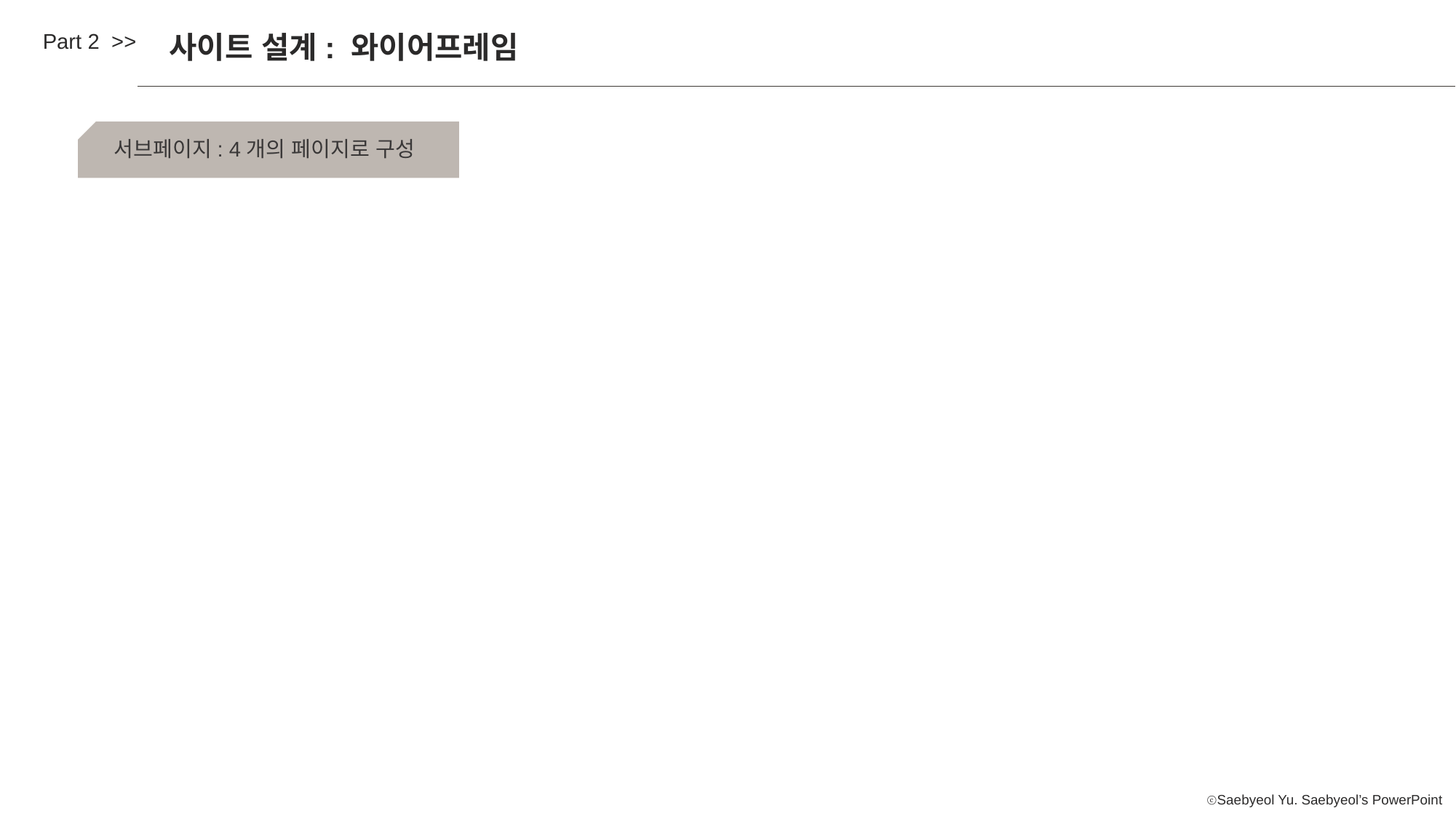

Part 2  >>
사이트 설계: 와이어프레임

서브페이지: 4개의 페이지로 구성